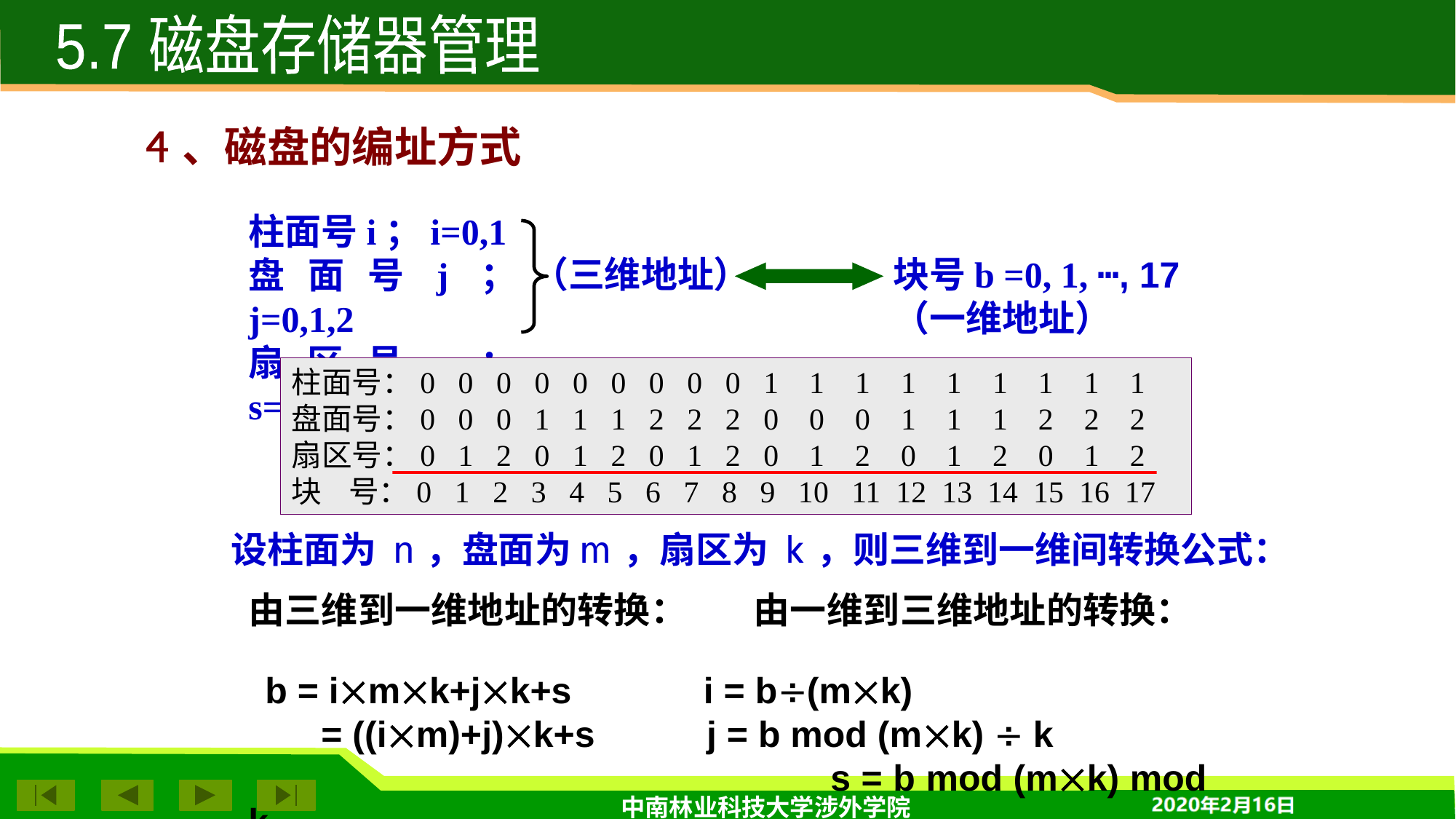

5.7 磁盘存储器管理
4、磁盘的编址方式
柱面号i；i=0,1
盘面号j；j=0,1,2
扇区号s；s=0,1,2

（三维地址）
块号b =0, 1, ┅, 17
（一维地址）

柱面号：0   0   0   0   0   0   0   0   0   1    1    1    1    1    1    1    1    1
盘面号：0   0   0   1   1   1   2   2   2   0    0    0    1    1    1    2    2    2
扇区号：0   1   2   0   1   2   0   1   2   0    1    2    0    1    2    0    1    2
块    号：0   1   2   3   4   5   6   7   8   9   10   11  12  13  14  15  16  17

设柱面为 n，盘面为m，扇区为 k，则三维到一维间转换公式：
由三维到一维地址的转换：        由一维到三维地址的转换：
  b = i×m×k+j×k+s             i = b÷(m×k)
        = ((i×m)+j)×k+s           j = b mod (m×k) ÷ k
                                                             s = b mod (m×k) mod k